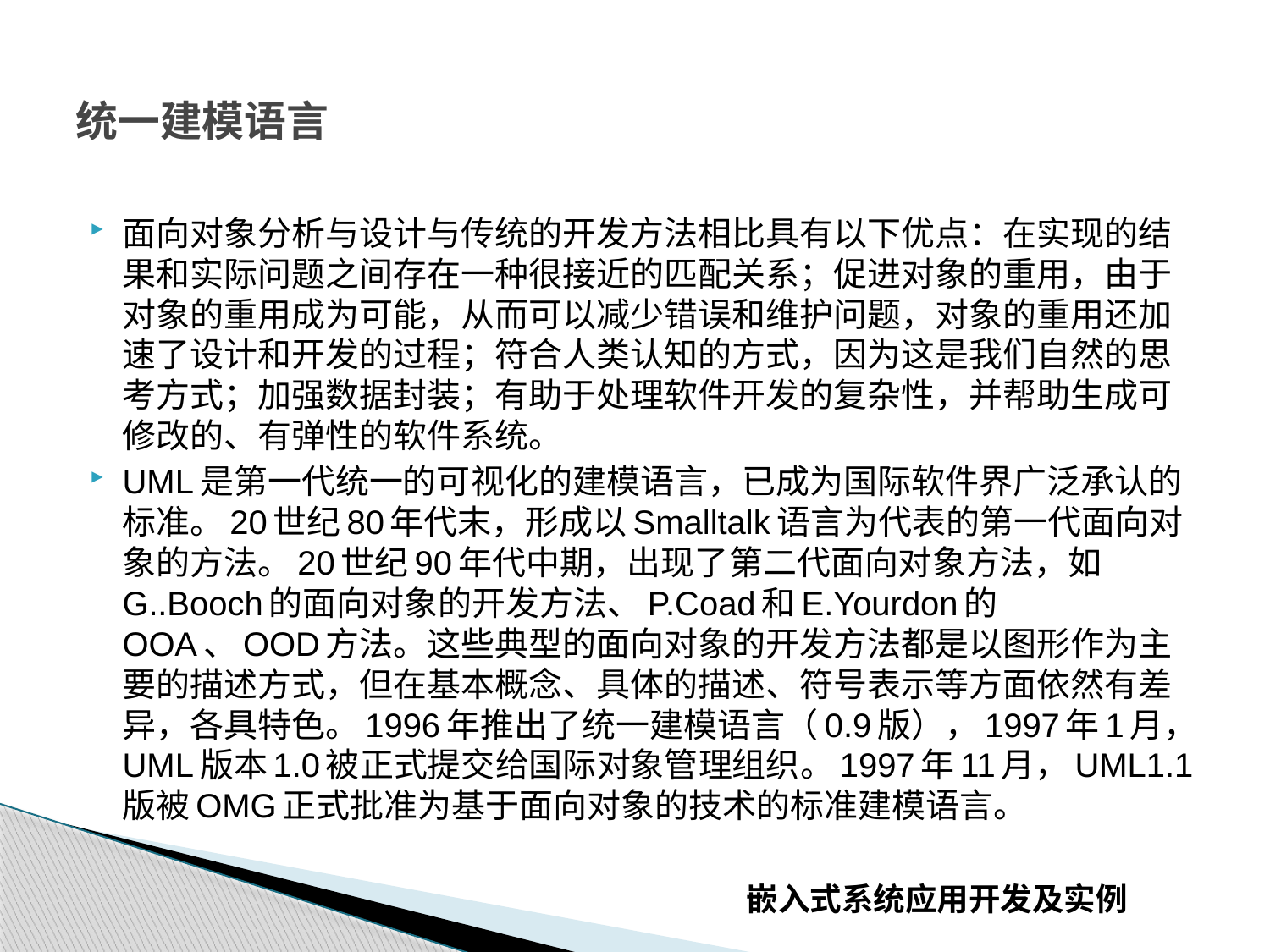

# 统一建模语言
面向对象分析与设计与传统的开发方法相比具有以下优点：在实现的结果和实际问题之间存在一种很接近的匹配关系；促进对象的重用，由于对象的重用成为可能，从而可以减少错误和维护问题，对象的重用还加速了设计和开发的过程；符合人类认知的方式，因为这是我们自然的思考方式；加强数据封装；有助于处理软件开发的复杂性，并帮助生成可修改的、有弹性的软件系统。
UML是第一代统一的可视化的建模语言，已成为国际软件界广泛承认的标准。20世纪80年代末，形成以Smalltalk语言为代表的第一代面向对象的方法。20世纪90年代中期，出现了第二代面向对象方法，如G..Booch的面向对象的开发方法、P.Coad和E.Yourdon的OOA、OOD方法。这些典型的面向对象的开发方法都是以图形作为主要的描述方式，但在基本概念、具体的描述、符号表示等方面依然有差异，各具特色。1996年推出了统一建模语言（0.9版），1997年1月，UML版本1.0被正式提交给国际对象管理组织。1997年11月，UML1.1版被OMG正式批准为基于面向对象的技术的标准建模语言。

嵌入式系统应用开发及实例